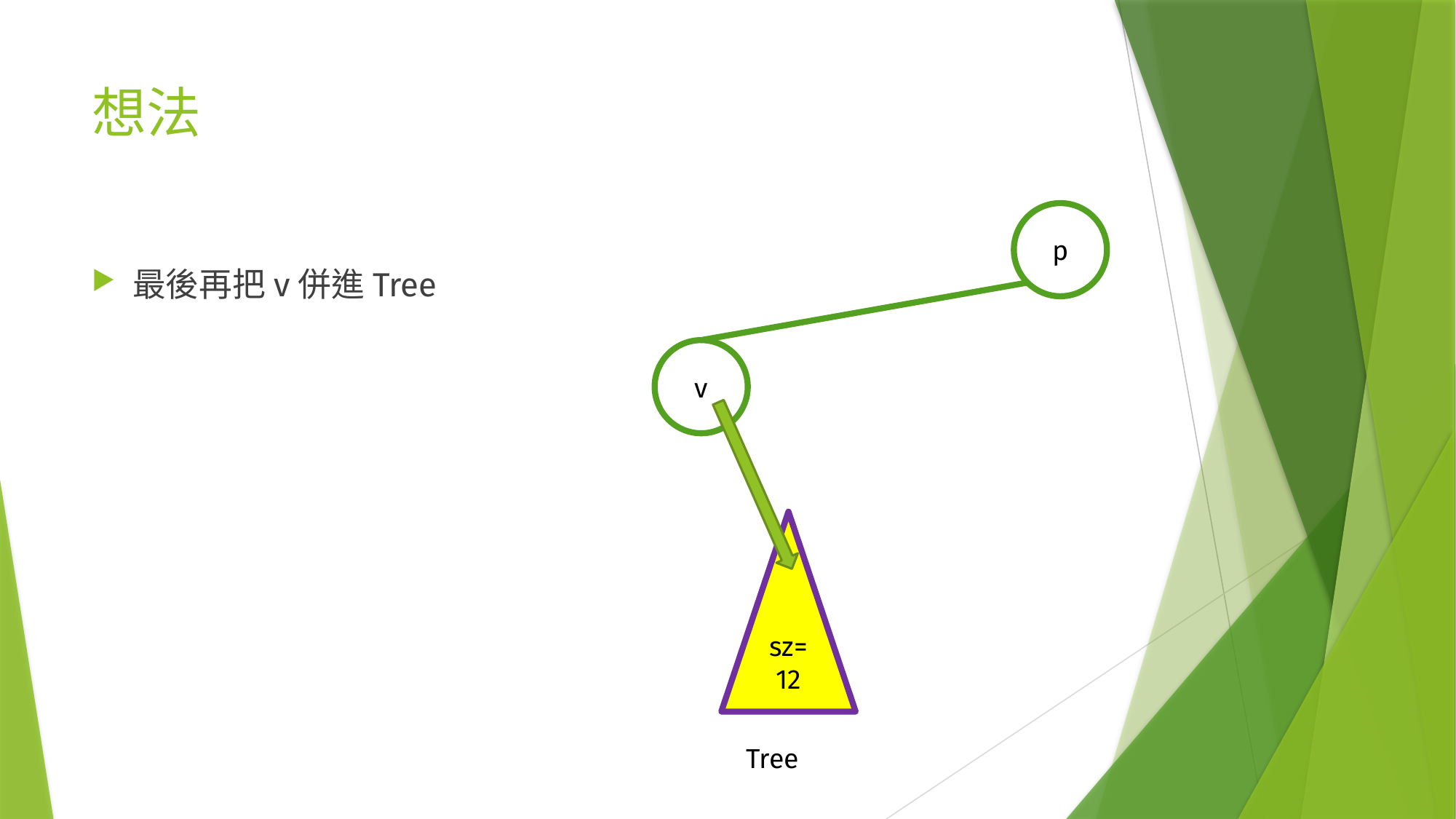

# 想法
p
最後再把v併進Tree
v

sz=
12
Tree